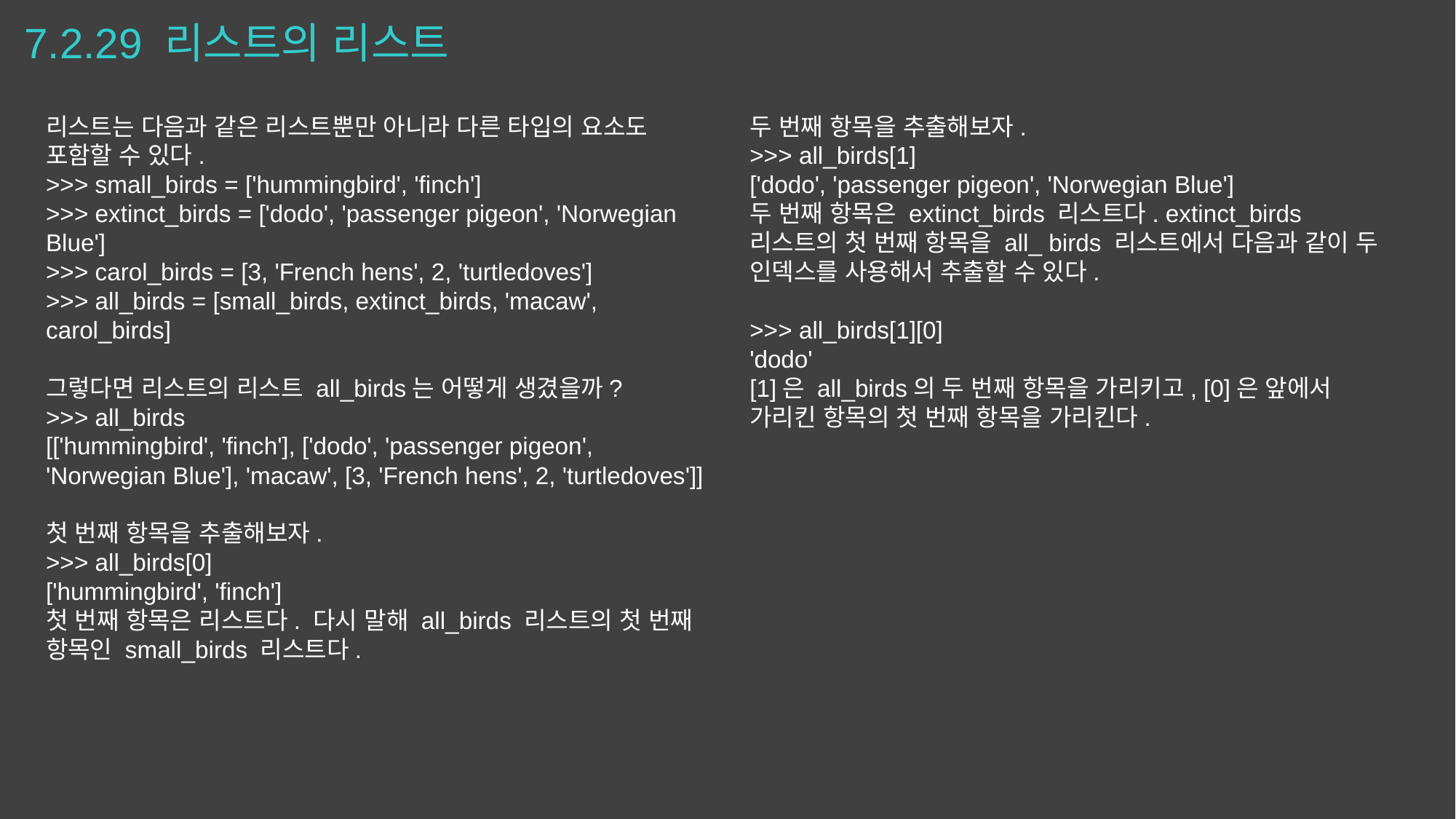

# 7.2.29 리스트의 리스트
리스트는 다음과 같은 리스트뿐만 아니라 다른 타입의 요소도 포함할 수 있다.
>>> small_birds = ['hummingbird', 'finch']
>>> extinct_birds = ['dodo', 'passenger pigeon', 'Norwegian Blue']
>>> carol_birds = [3, 'French hens', 2, 'turtledoves']
>>> all_birds = [small_birds, extinct_birds, 'macaw', carol_birds]

그렇다면 리스트의 리스트 all_birds는 어떻게 생겼을까?
>>> all_birds
[['hummingbird', 'finch'], ['dodo', 'passenger pigeon', 'Norwegian Blue'], 'macaw', [3, 'French hens', 2, 'turtledoves']]

첫 번째 항목을 추출해보자.
>>> all_birds[0]
['hummingbird', 'finch']
첫 번째 항목은 리스트다. 다시 말해 all_birds 리스트의 첫 번째 항목인 small_birds 리스트다.
두 번째 항목을 추출해보자.
>>> all_birds[1]
['dodo', 'passenger pigeon', 'Norwegian Blue']
두 번째 항목은 extinct_birds 리스트다. extinct_birds 리스트의 첫 번째 항목을 all_ birds 리스트에서 다음과 같이 두 인덱스를 사용해서 추출할 수 있다.

>>> all_birds[1][0]
'dodo'
[1]은 all_birds의 두 번째 항목을 가리키고, [0]은 앞에서 가리킨 항목의 첫 번째 항목을 가리킨다.